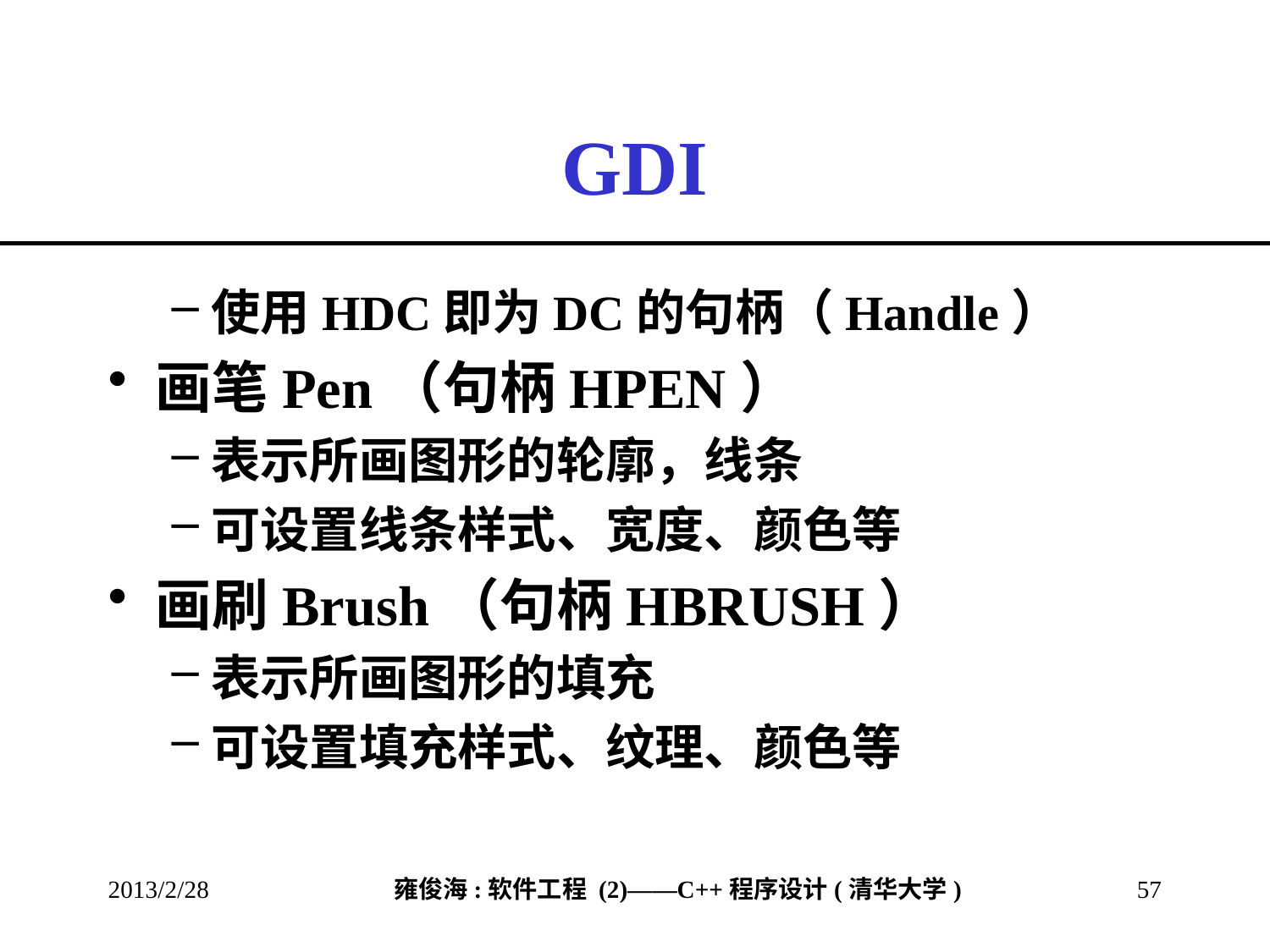

# GDI
使用HDC即为DC的句柄（Handle）
画笔Pen（句柄HPEN）
表示所画图形的轮廓，线条
可设置线条样式、宽度、颜色等
画刷Brush（句柄HBRUSH）
表示所画图形的填充
可设置填充样式、纹理、颜色等

2013/2/28
57